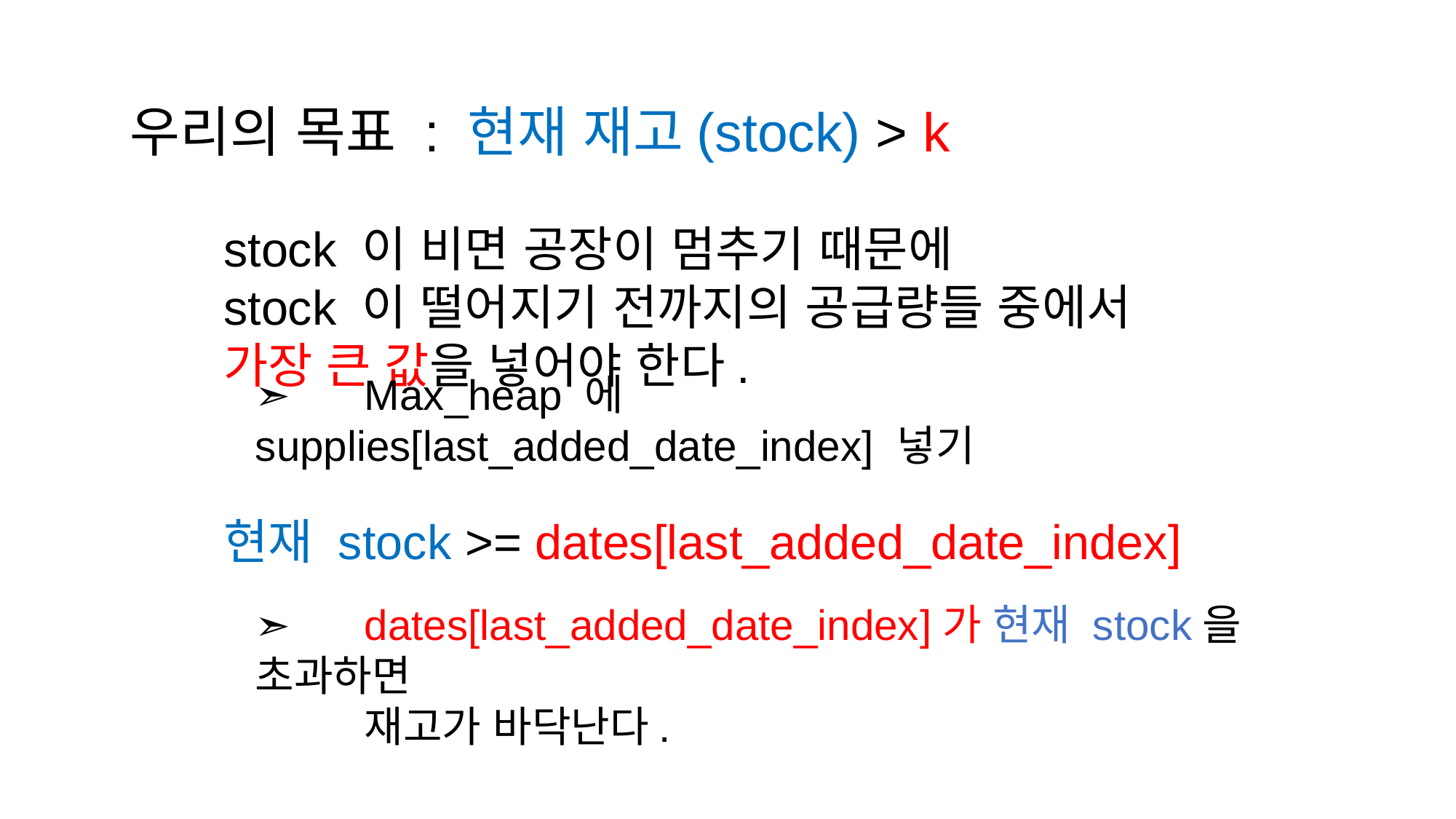

우리의 목표 : 현재 재고(stock) > k
stock 이 비면 공장이 멈추기 때문에
stock 이 떨어지기 전까지의 공급량들 중에서 가장 큰 값을 넣어야 한다.
➣ 	Max_heap 에 supplies[last_added_date_index] 넣기
현재 stock >= dates[last_added_date_index]
➣ 	dates[last_added_date_index]가 현재 stock을 초과하면
	재고가 바닥난다.